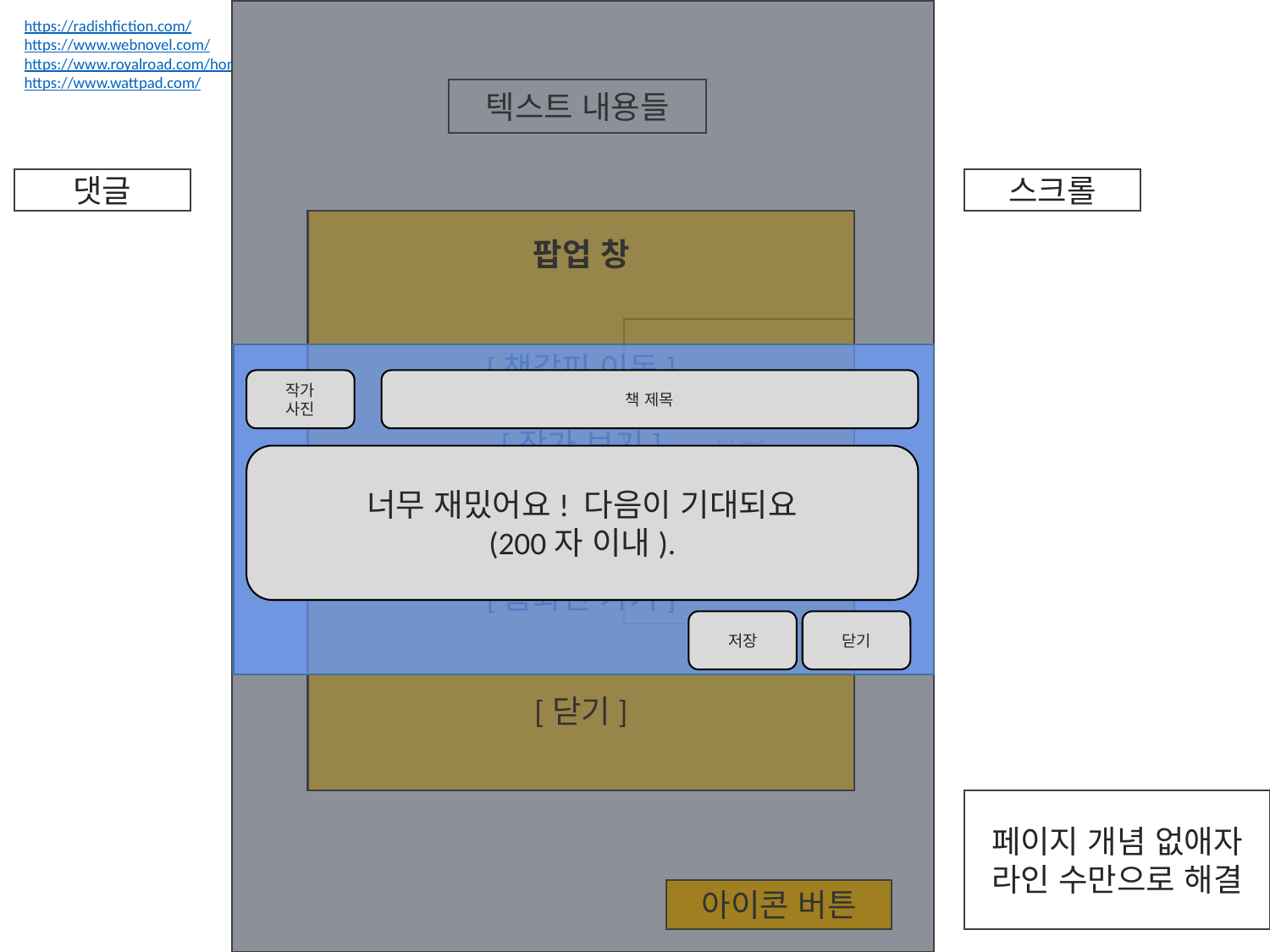

텍스트 내용들

https://radishfiction.com/
https://www.webnovel.com/
https://www.royalroad.com/home
https://www.wattpad.com/

텍스트 내용들
댓글
스크롤
팝업 창

[책갈피 이동]
[클릭 위치 책갈피 저장]
[작가 보기]
[현재 영역 기준 댓글달기]
(댓글은 작가와 자기자신만 본다.)
[삽화 신청]
[홈화면 가기]

[닫기]

삽화
있을 수 있음

작가
사진
책 제목
너무 재밌어요! 다음이 기대되요
(200자 이내).
저장
닫기
페이지 개념 없애자
라인 수만으로 해결
아이콘 버튼